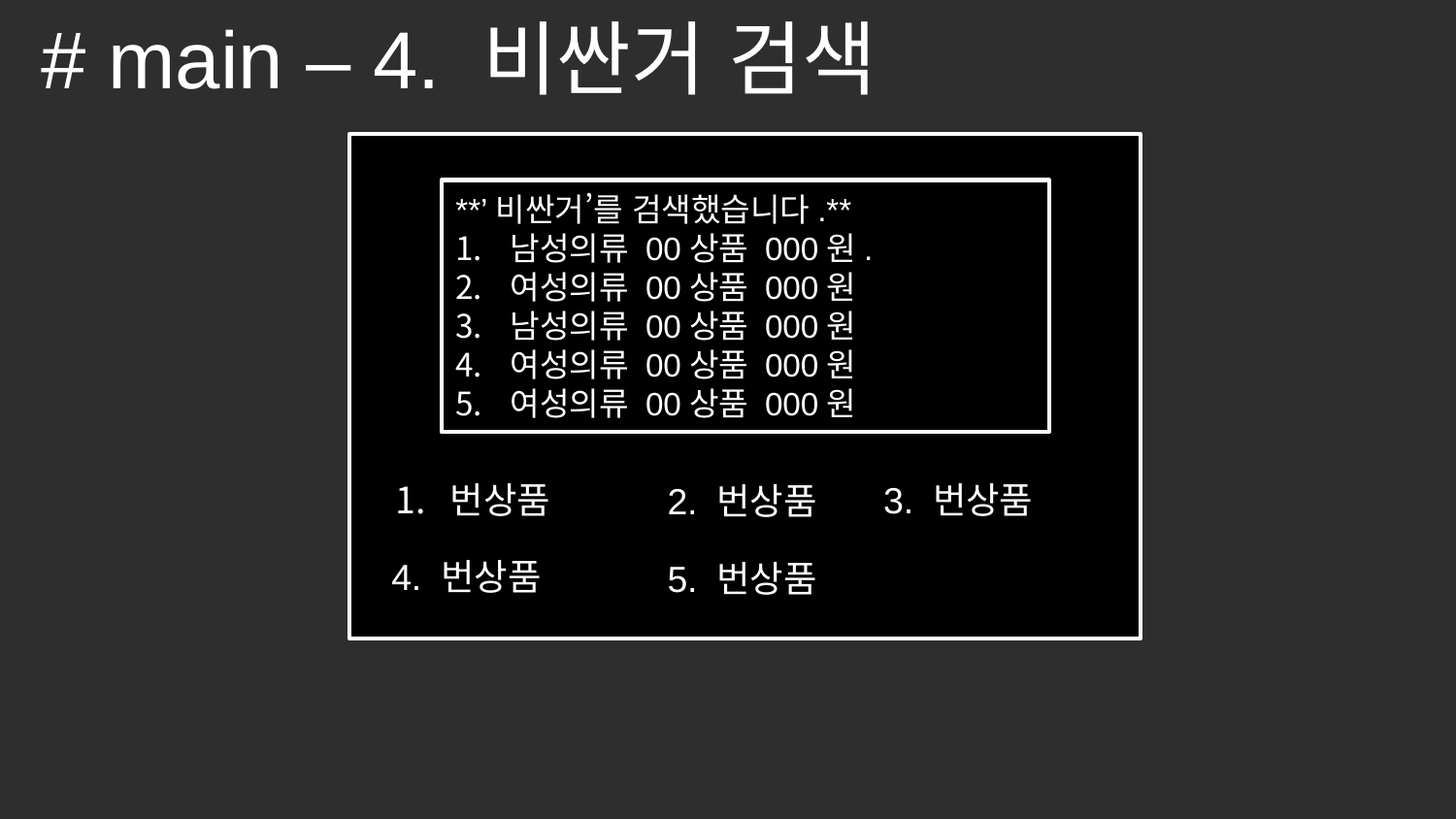

# main – 4. 비싼거 검색

**’비싼거’를 검색했습니다.**
남성의류 00상품 000원.
여성의류 00상품 000원
남성의류 00상품 000원
여성의류 00상품 000원
여성의류 00상품 000원
번상품
3. 번상품
2. 번상품
4. 번상품
5. 번상품